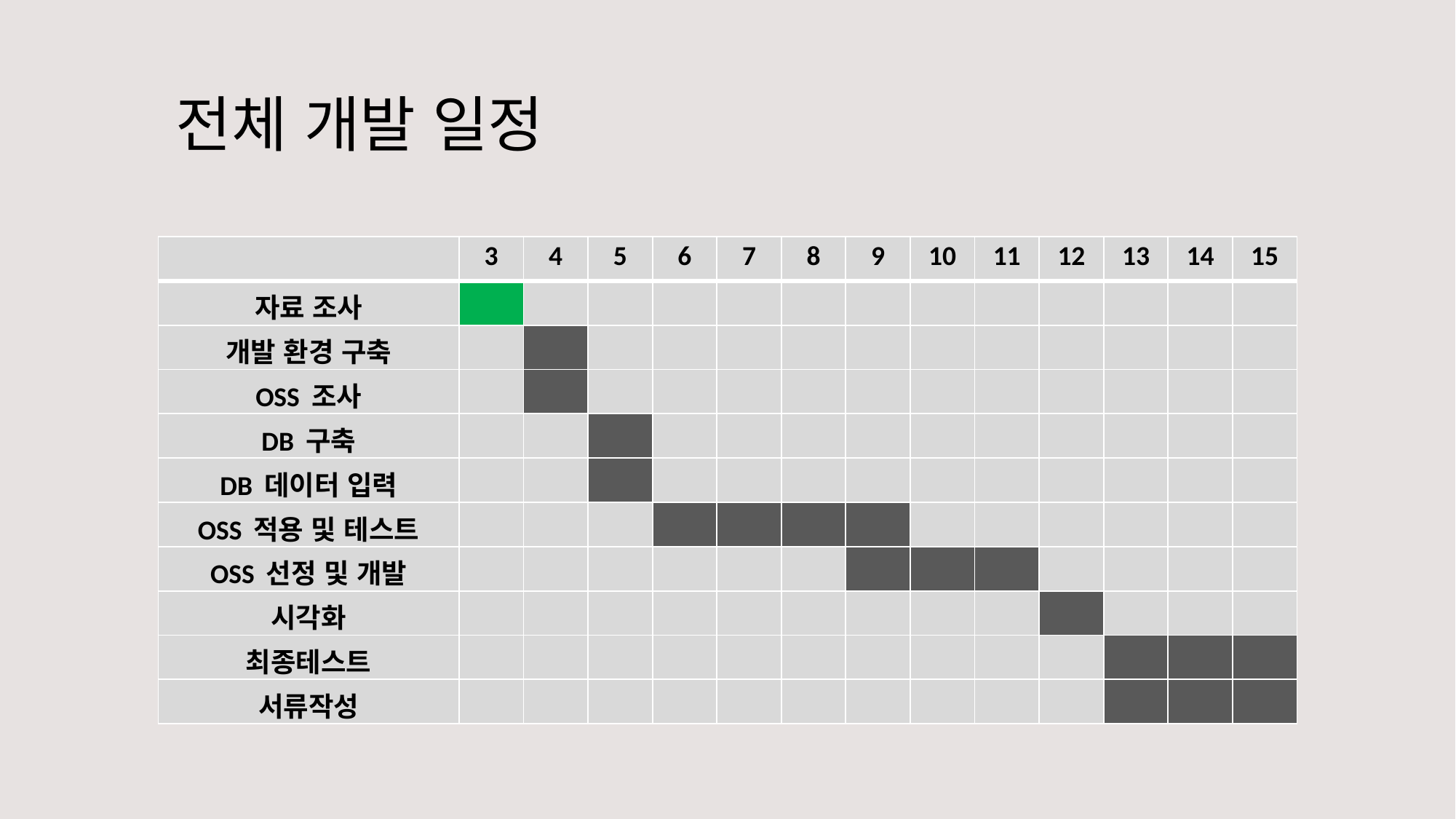

전체 개발 일정
|  | 3 | 4 | 5 | 6 | 7 | 8 | 9 | 10 | 11 | 12 | 13 | 14 | 15 |
| --- | --- | --- | --- | --- | --- | --- | --- | --- | --- | --- | --- | --- | --- |
| 자료 조사 |  |  |  |  |  |  |  |  |  |  |  |  |  |
| 개발 환경 구축 |  |  |  |  |  |  |  |  |  |  |  |  |  |
| OSS 조사 |  |  |  |  |  |  |  |  |  |  |  |  |  |
| DB 구축 |  |  |  |  |  |  |  |  |  |  |  |  |  |
| DB 데이터 입력 |  |  |  |  |  |  |  |  |  |  |  |  |  |
| OSS 적용 및 테스트 |  |  |  |  |  |  |  |  |  |  |  |  |  |
| OSS 선정 및 개발 |  |  |  |  |  |  |  |  |  |  |  |  |  |
| 시각화 |  |  |  |  |  |  |  |  |  |  |  |  |  |
| 최종테스트 |  |  |  |  |  |  |  |  |  |  |  |  |  |
| 서류작성 |  |  |  |  |  |  |  |  |  |  |  |  |  |